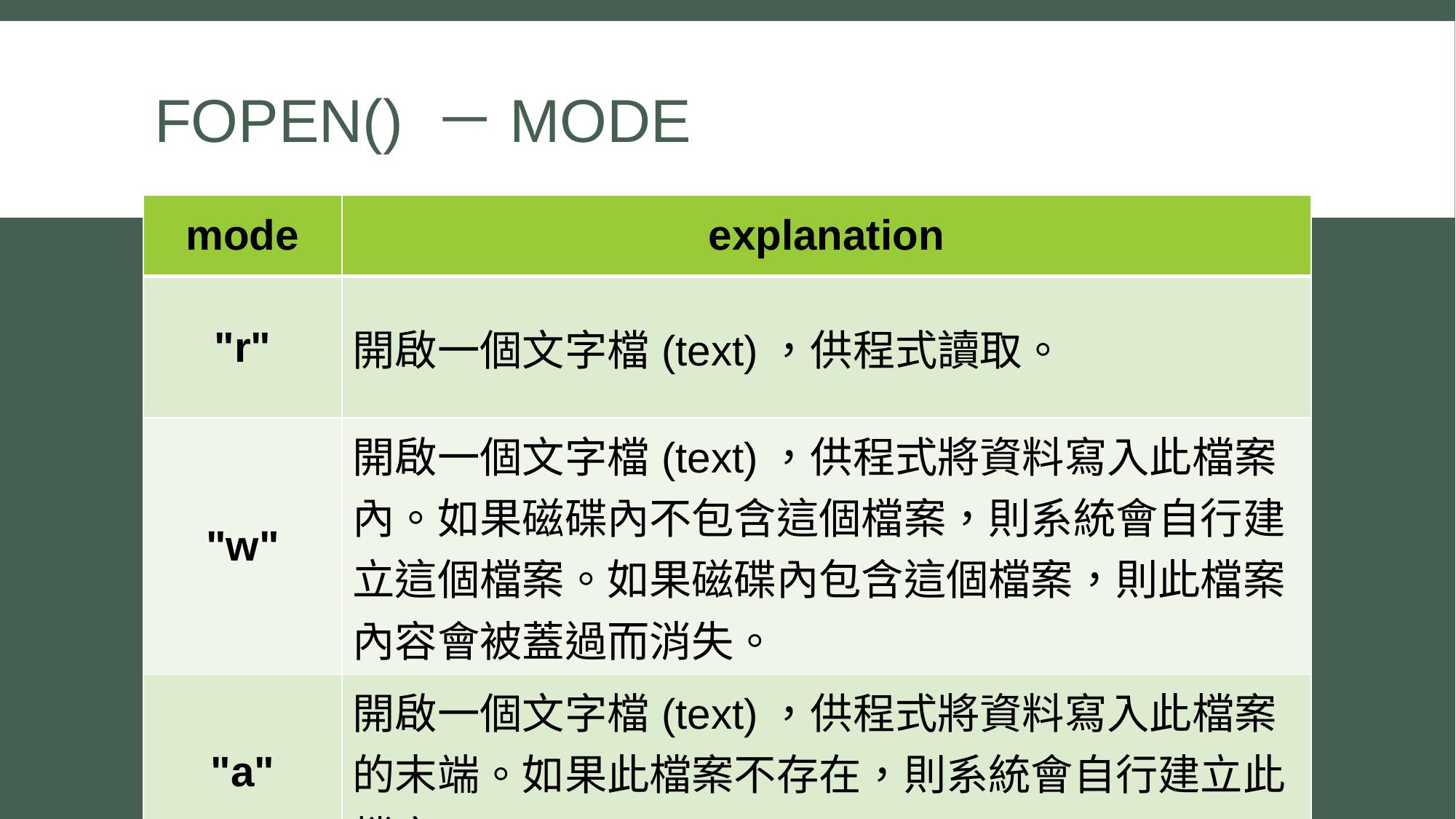

# FOPEN() －MODE
| mode | explanation |
| --- | --- |
| "r" | 開啟一個文字檔(text)，供程式讀取。 |
| "w" | 開啟一個文字檔(text)，供程式將資料寫入此檔案內。如果磁碟內不包含這個檔案，則系統會自行建立這個檔案。如果磁碟內包含這個檔案，則此檔案內容會被蓋過而消失。 |
| "a" | 開啟一個文字檔(text)，供程式將資料寫入此檔案的末端。如果此檔案不存在，則系統會自行建立此檔案。 |